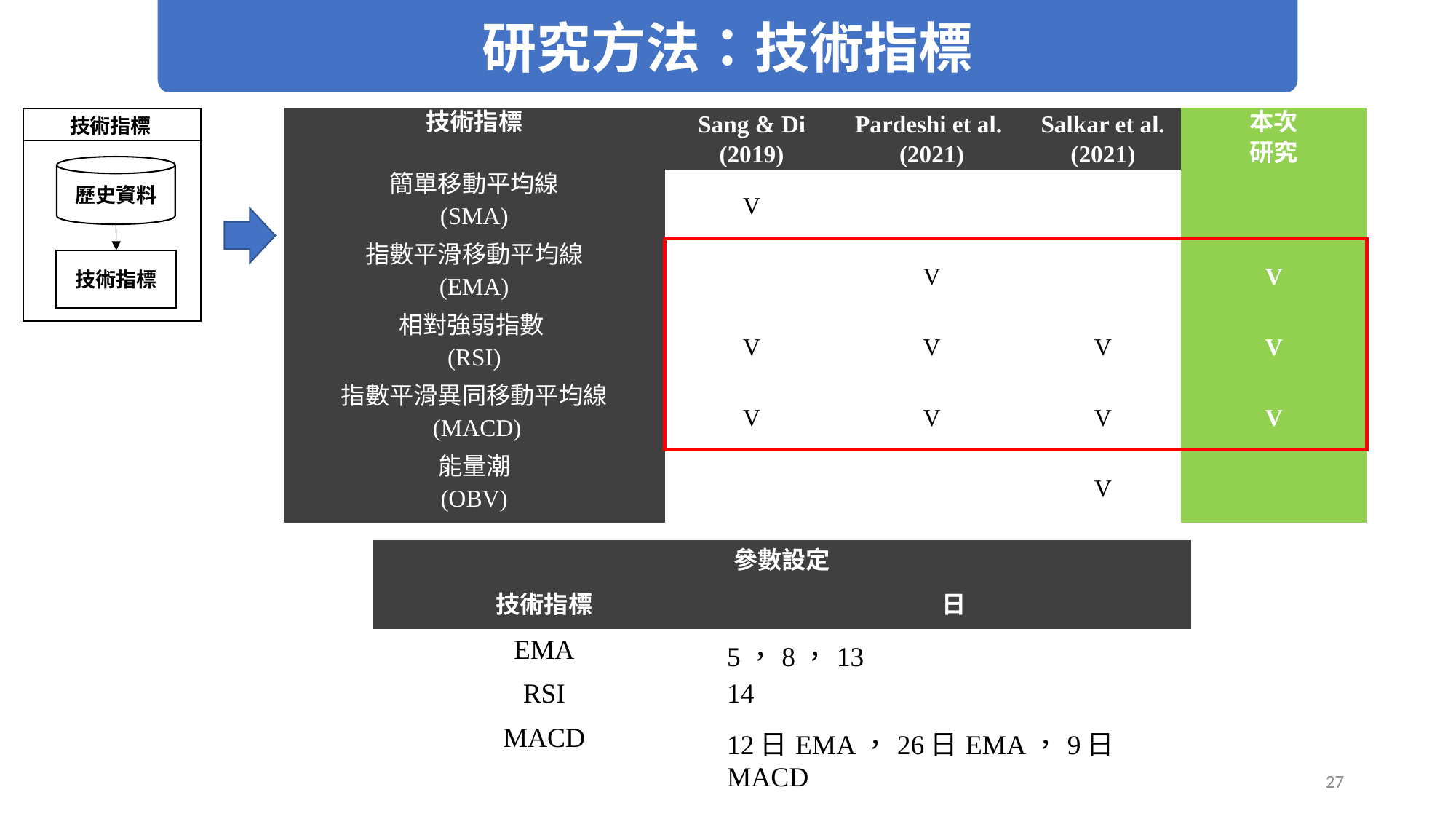

研究方法：技術指標
技術指標

歷史資料
技術指標
| 技術指標 | Sang & Di (2019) | Pardeshi et al. (2021) | Salkar et al. (2021) | 本次 研究 |
| --- | --- | --- | --- | --- |
| 簡單移動平均線 (SMA) | V |  |  |  |
| 指數平滑移動平均線 (EMA) |  | V |  | V |
| 相對強弱指數 (RSI) | V | V | V | V |
| 指數平滑異同移動平均線 (MACD) | V | V | V | V |
| 能量潮 (OBV) |  |  | V |  |

| 參數設定 |  |
| --- | --- |
| 技術指標 | 日 |
| EMA | 5，8，13 |
| RSI | 14 |
| MACD | 12日EMA，26日EMA，9日MACD |
27